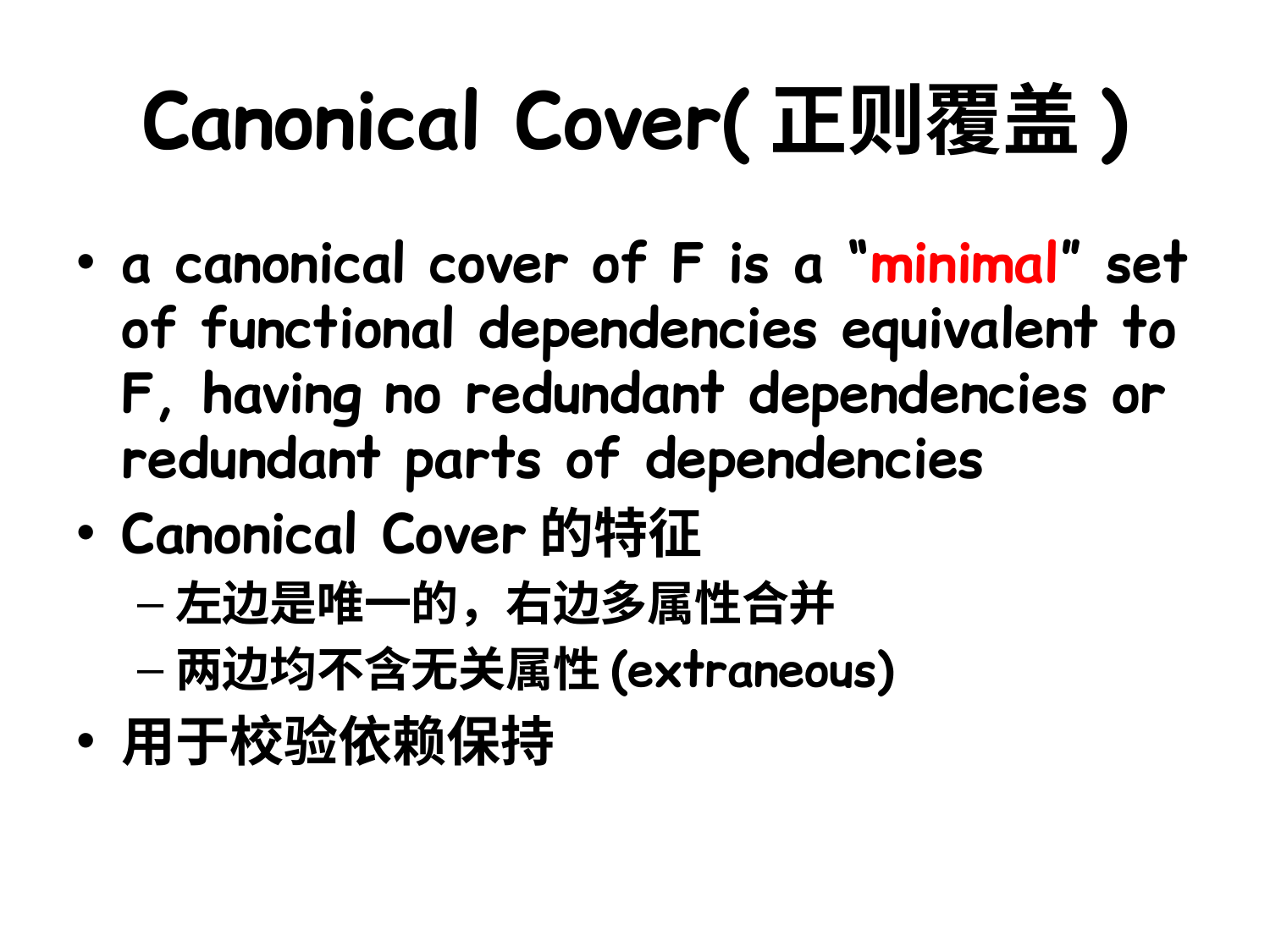

# Canonical Cover(正则覆盖)
a canonical cover of F is a “minimal” set of functional dependencies equivalent to F, having no redundant dependencies or redundant parts of dependencies
Canonical Cover的特征
左边是唯一的，右边多属性合并
两边均不含无关属性(extraneous)
用于校验依赖保持